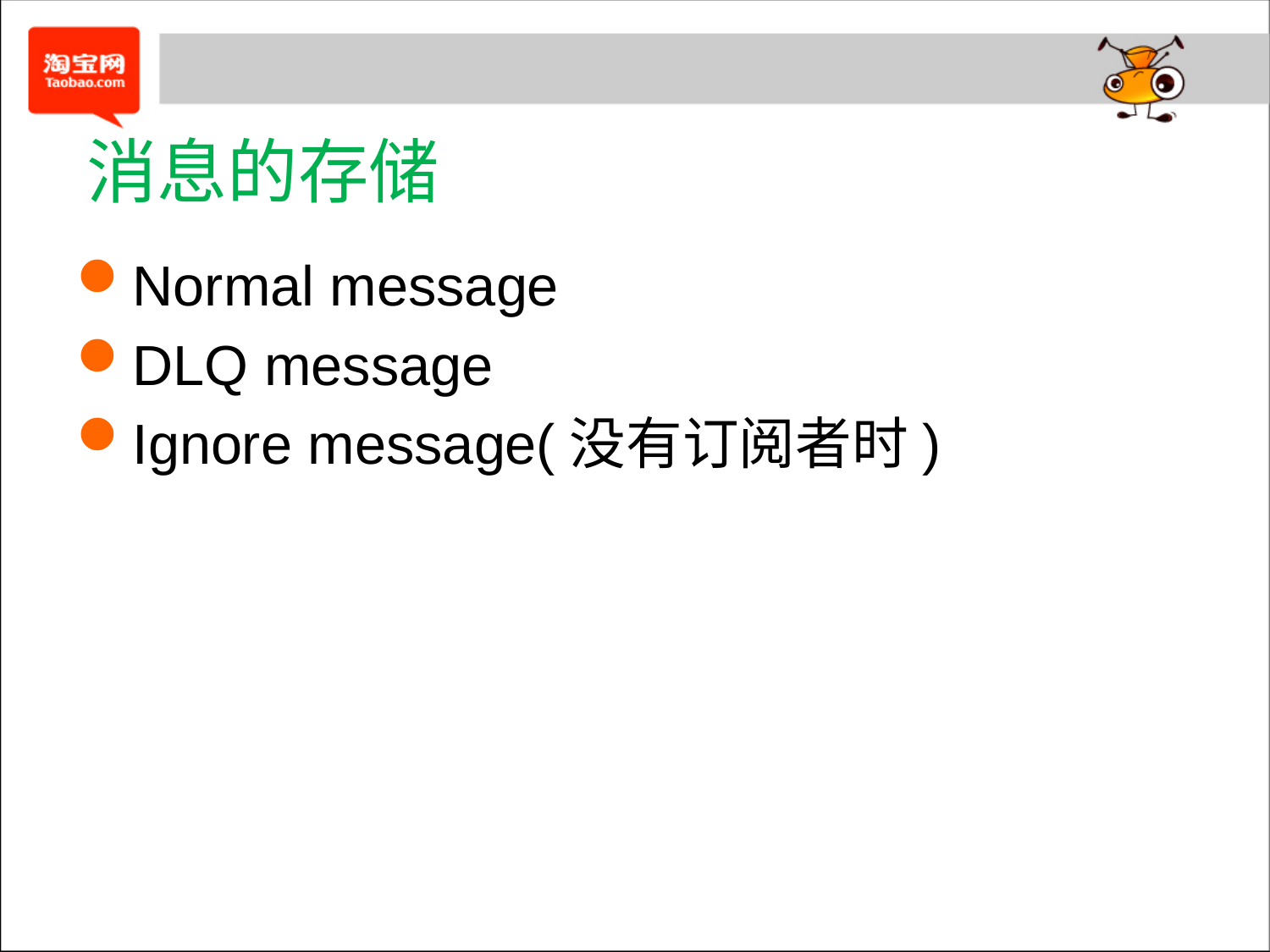

# 消息的存储
Normal message
DLQ message
Ignore message(没有订阅者时)